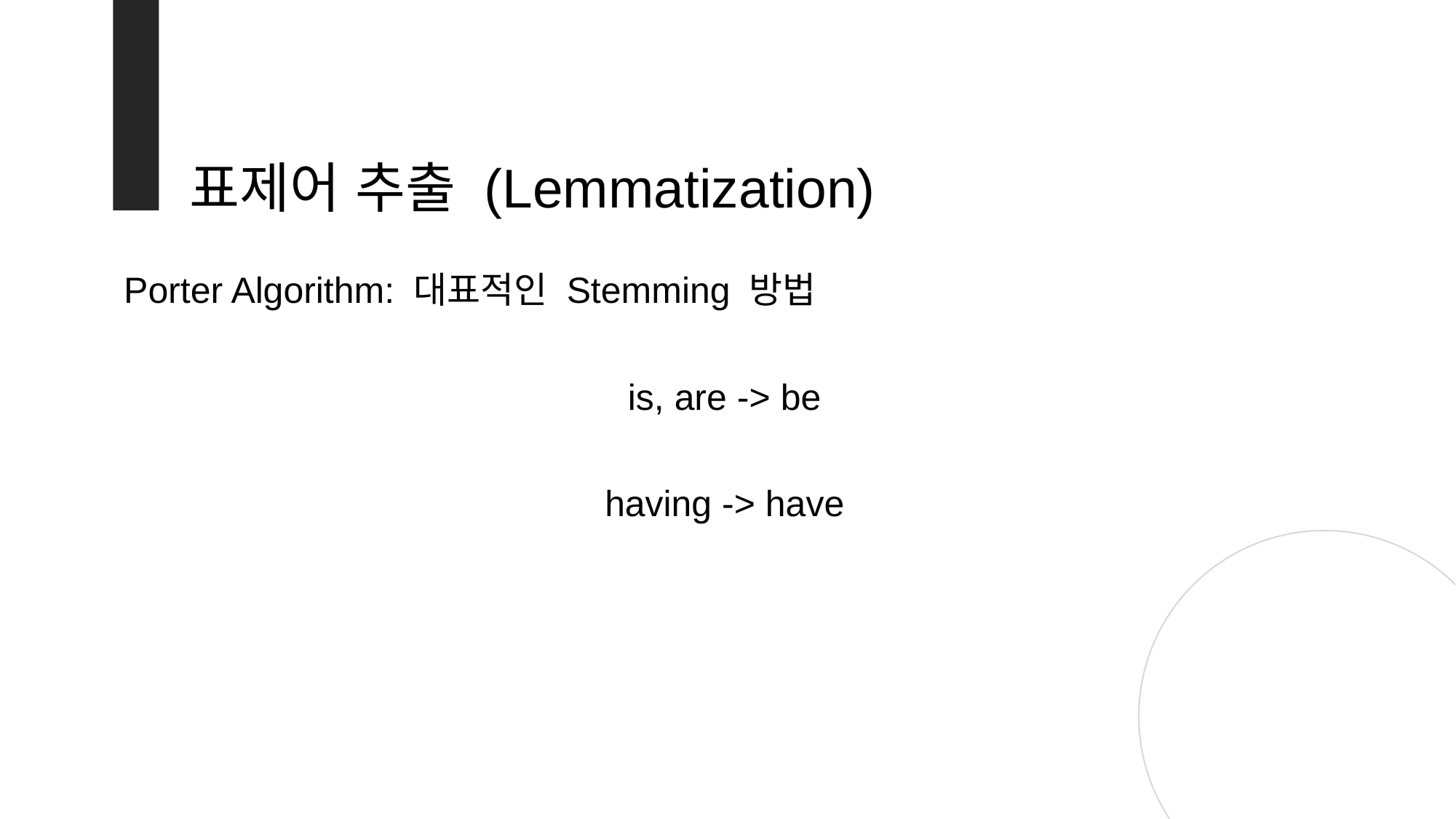

표제어 추출 (Lemmatization)
Porter Algorithm: 대표적인 Stemming 방법
is, are -> be
having -> have